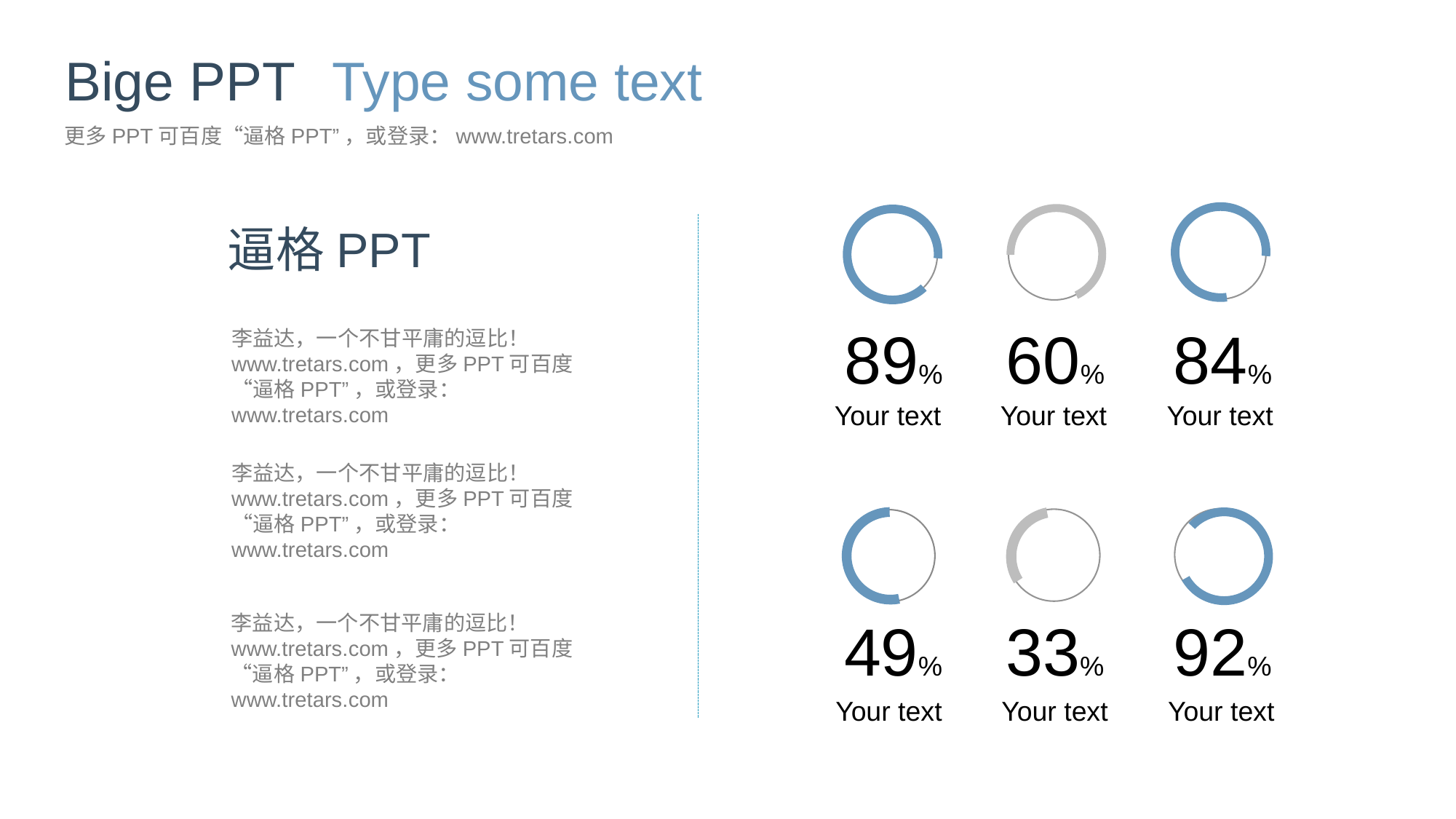

Bige PPT
Type some text
更多PPT可百度“逼格PPT”，或登录：www.tretars.com

逼格PPT
89%
60%
84%
李益达，一个不甘平庸的逗比！www.tretars.com，更多PPT可百度“逼格PPT”，或登录：www.tretars.com
Your text
Your text
Your text
李益达，一个不甘平庸的逗比！www.tretars.com，更多PPT可百度“逼格PPT”，或登录：www.tretars.com

李益达，一个不甘平庸的逗比！www.tretars.com，更多PPT可百度“逼格PPT”，或登录：www.tretars.com
49%
33%
92%
Your text
Your text
Your text